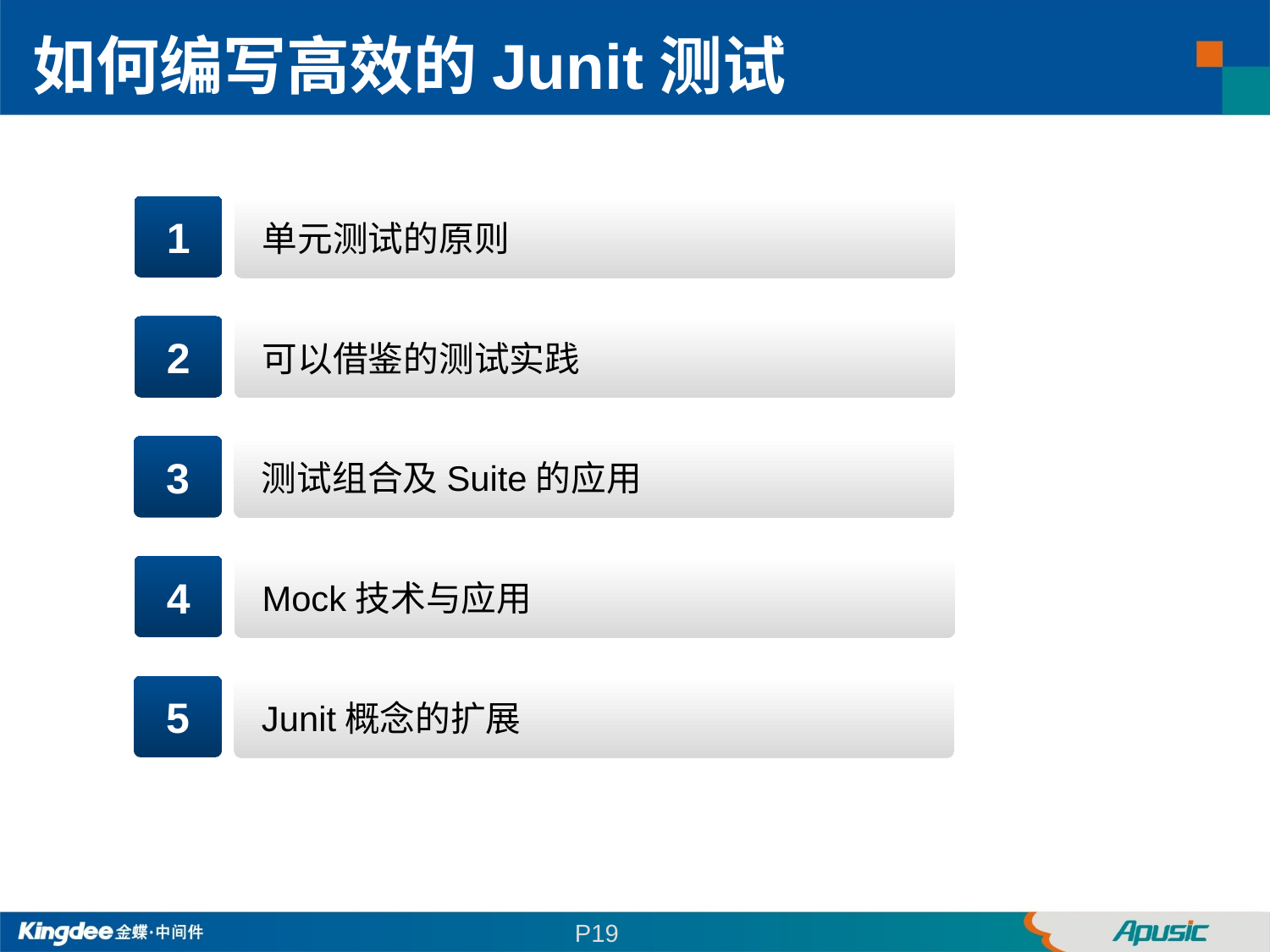

如何编写高效的Junit测试
1
单元测试的原则
2
可以借鉴的测试实践
3
测试组合及Suite的应用
4
Mock技术与应用
5
Junit概念的扩展